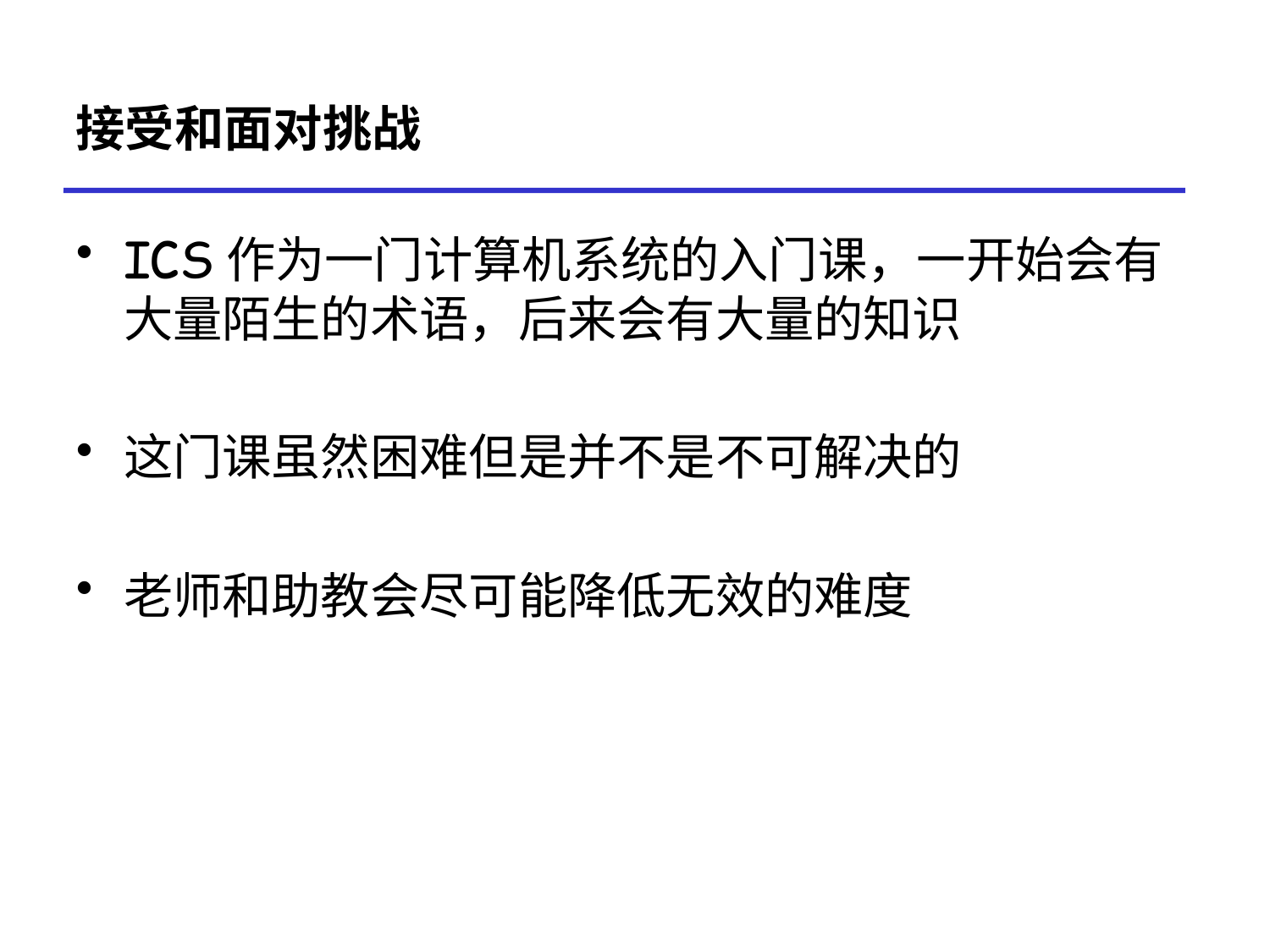

# 接受和面对挑战
ICS作为一门计算机系统的入门课，一开始会有大量陌生的术语，后来会有大量的知识

这门课虽然困难但是并不是不可解决的

老师和助教会尽可能降低无效的难度